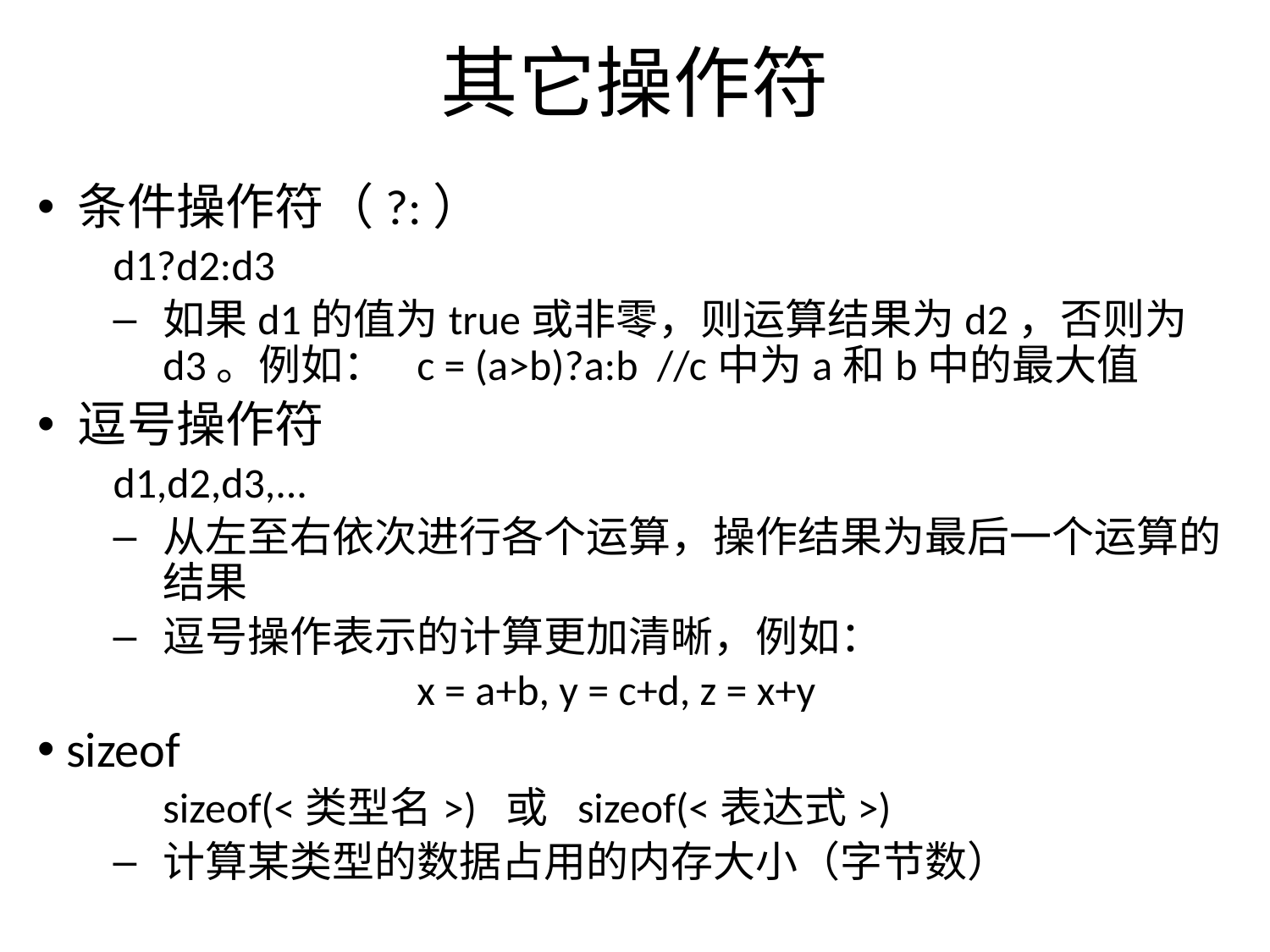

# 其它操作符
 条件操作符（?:）
d1?d2:d3
如果d1的值为true或非零，则运算结果为d2，否则为d3。例如：	c = (a>b)?a:b  //c中为a和b中的最大值
 逗号操作符
d1,d2,d3,...
从左至右依次进行各个运算，操作结果为最后一个运算的结果
逗号操作表示的计算更加清晰，例如：
			x = a+b, y = c+d, z = x+y
 sizeof
	sizeof(<类型名>)  或  sizeof(<表达式>)
计算某类型的数据占用的内存大小（字节数）